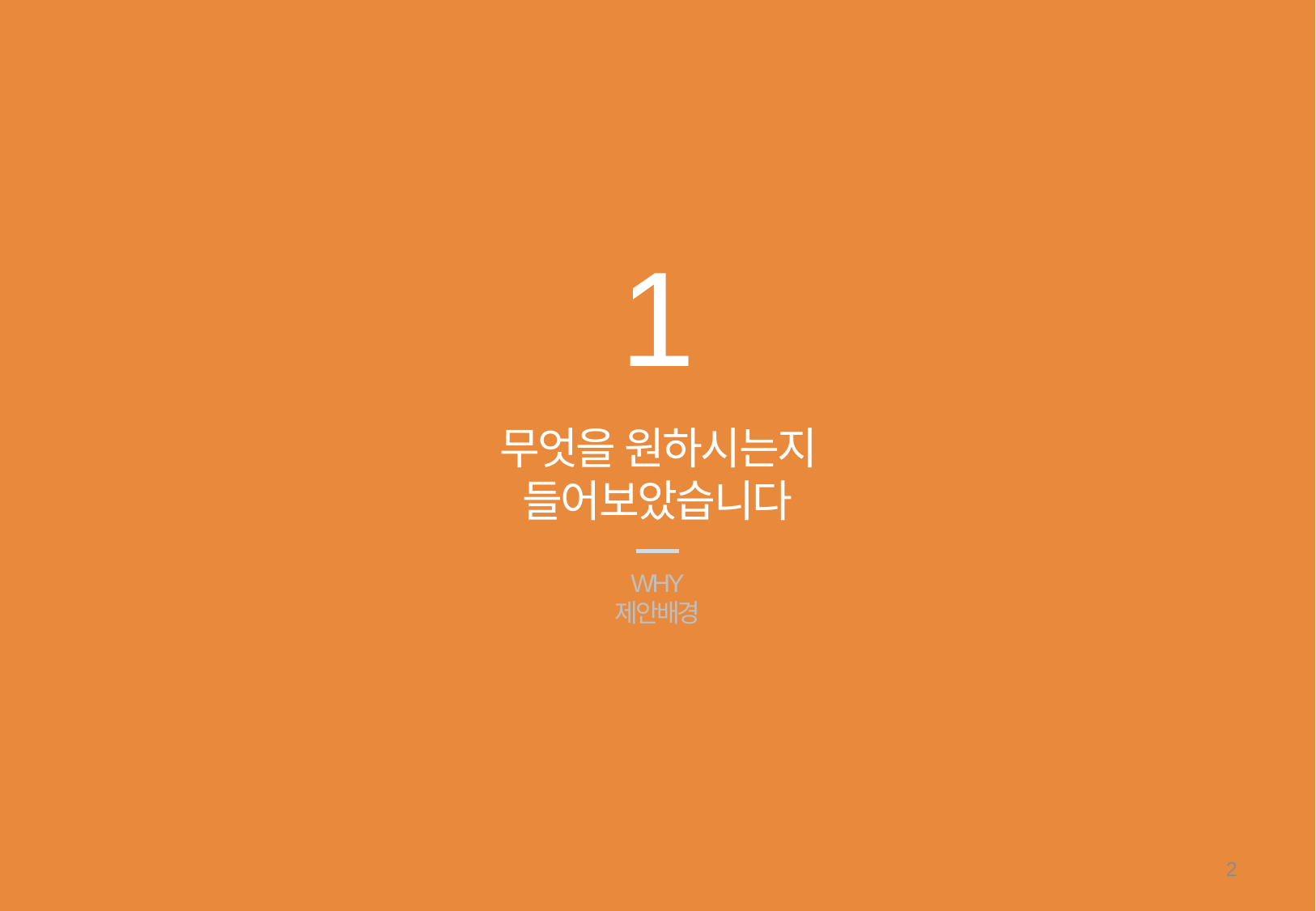

1
무엇을 원하시는지 들어보았습니다
WHY
제안배경
2